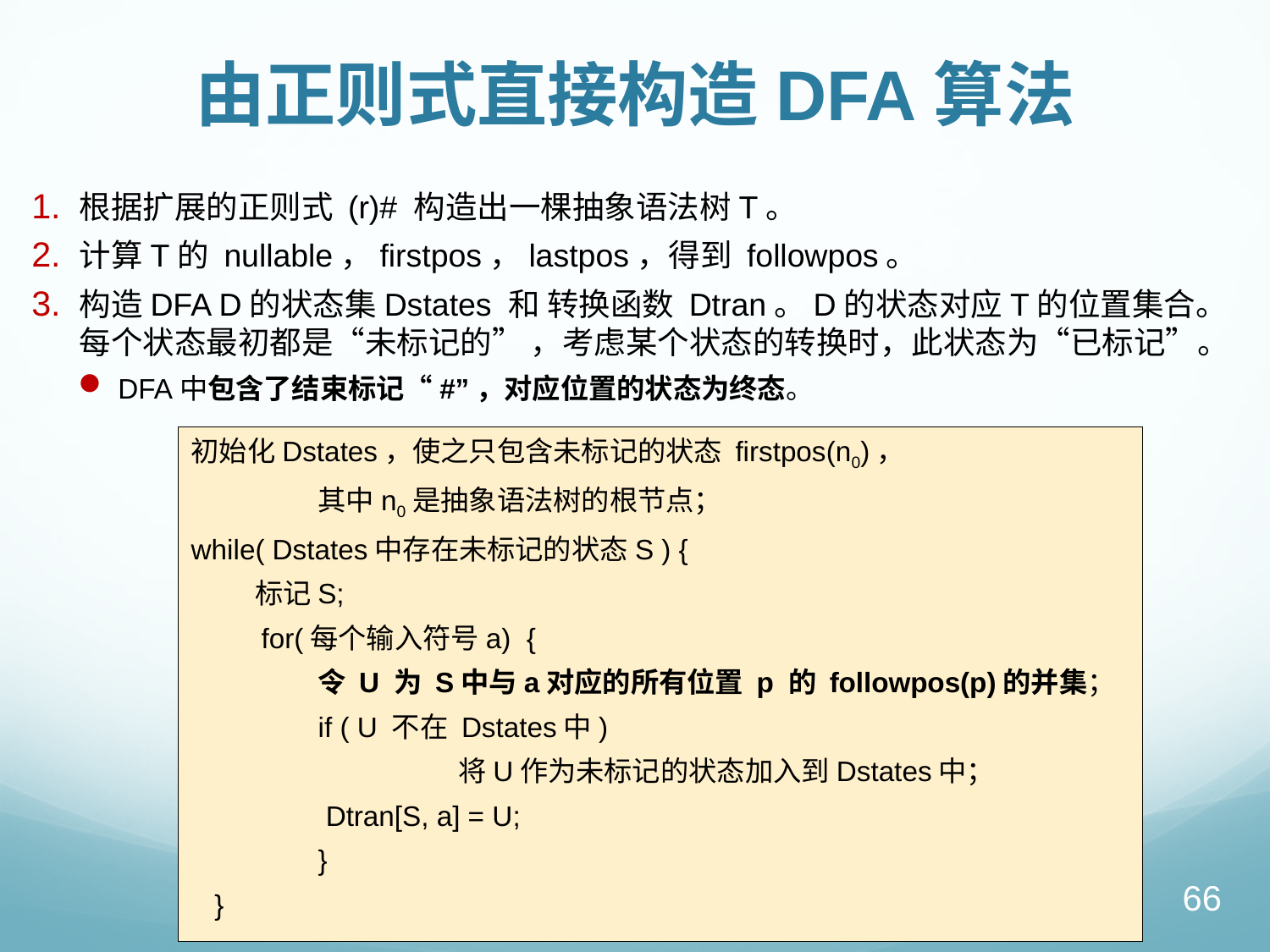

# 由正则式直接构造DFA算法
根据扩展的正则式 (r)# 构造出一棵抽象语法树T。
计算T的 nullable，firstpos，lastpos，得到 followpos。
构造DFA D的状态集Dstates 和 转换函数 Dtran。D的状态对应T的位置集合。每个状态最初都是“未标记的” ，考虑某个状态的转换时，此状态为“已标记”。
DFA中包含了结束标记“#”，对应位置的状态为终态。
初始化Dstates，使之只包含未标记的状态 firstpos(n0)，
	其中n0是抽象语法树的根节点；
while( Dstates中存在未标记的状态S ) {
         标记S;
         for(每个输入符号a)  {
	令 U 为 S中与a对应的所有位置 p 的 followpos(p)的并集；
	if ( U 不在 Dstates中)
		 将U作为未标记的状态加入到Dstates中；
	 Dtran[S, a] = U;
	}
   }
66